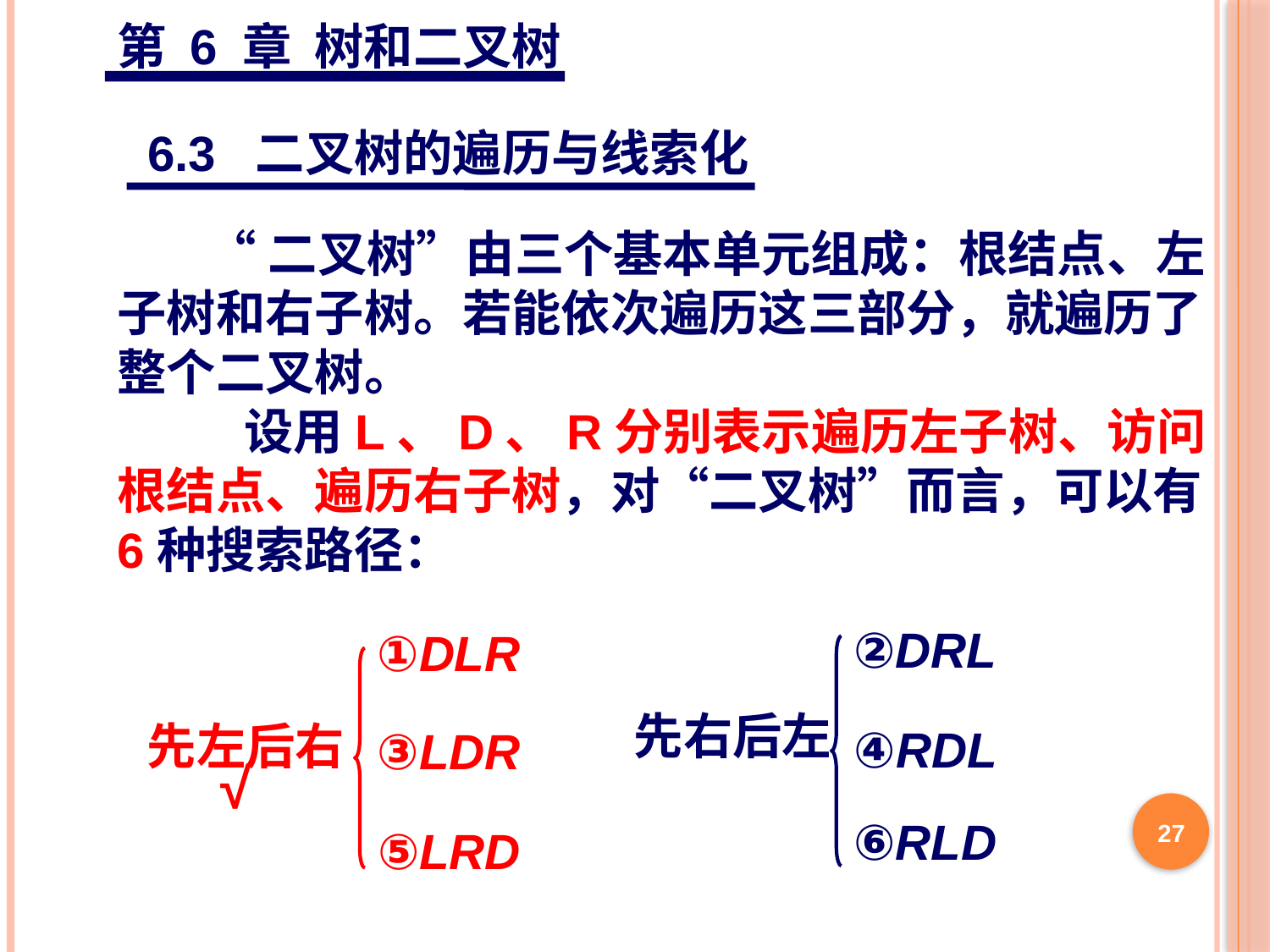

第 6 章  树和二叉树

6.3  二叉树的遍历与线索化

        “二叉树”由三个基本单元组成：根结点、左子树和右子树。若能依次遍历这三部分，就遍历了整个二叉树。
	设用L、D、R分别表示遍历左子树、访问根结点、遍历右子树，对“二叉树”而言，可以有6种搜索路径：
②DRL
①DLR

先右后左
④RDL
③LDR
先左后右
√
27
⑥RLD
⑤LRD